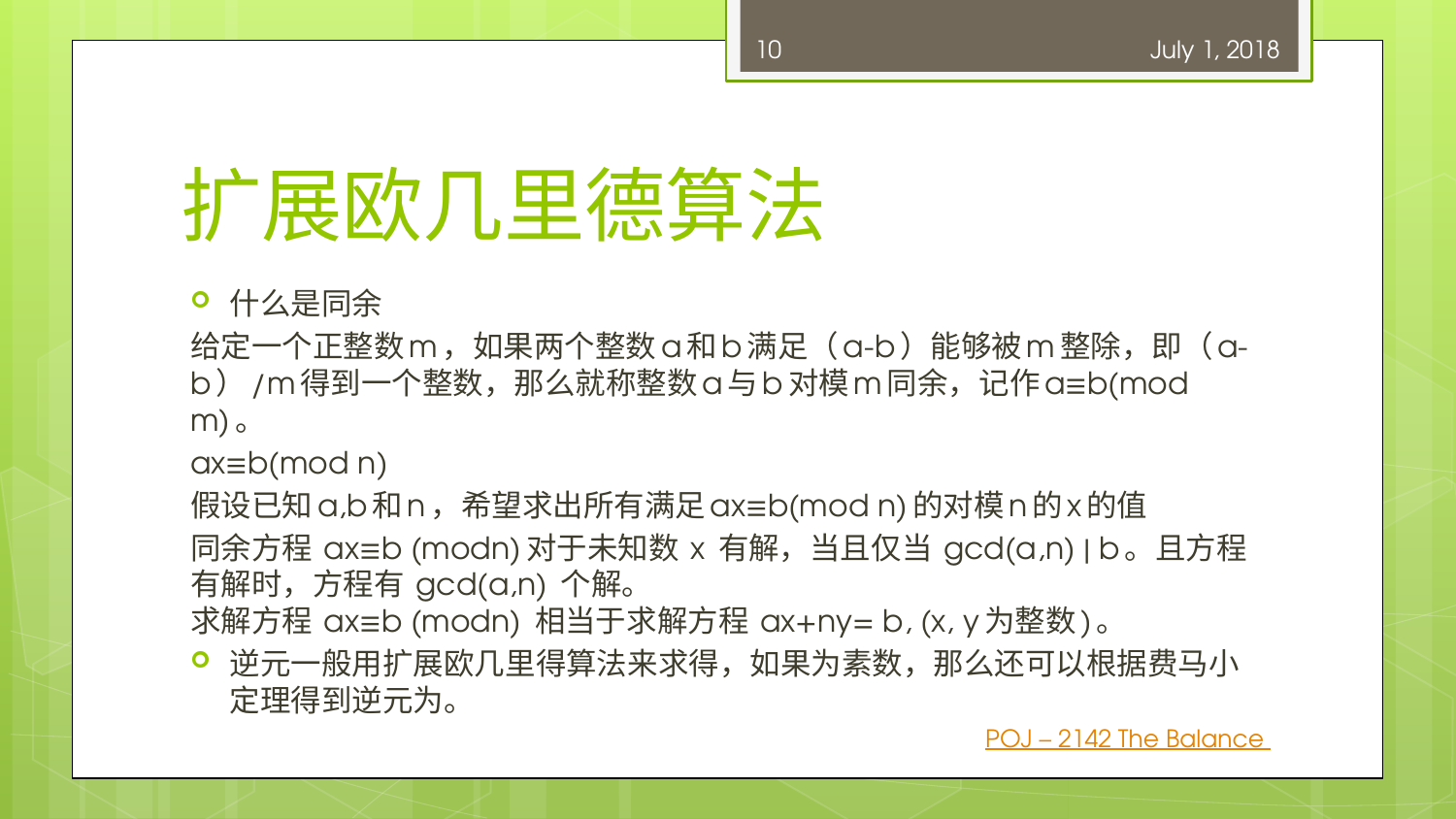

10
July 1, 2018
# 扩展欧几里德算法
什么是同余
给定一个正整数m，如果两个整数a和b满足（a-b）能够被m整除，即（a-b）/m得到一个整数，那么就称整数a与b对模m同余，记作a≡b(mod m)。
ax≡b(mod n)
假设已知a,b和n，希望求出所有满足ax≡b(mod n)的对模n的x的值
同余方程 ax≡b (modn)对于未知数 x 有解，当且仅当 gcd(a,n) | b。且方程有解时，方程有 gcd(a,n) 个解。
求解方程 ax≡b (modn) 相当于求解方程 ax+ny= b, (x, y为整数)。
逆元一般用扩展欧几里得算法来求得，如果为素数，那么还可以根据费马小定理得到逆元为。
POJ – 2142 The Balance